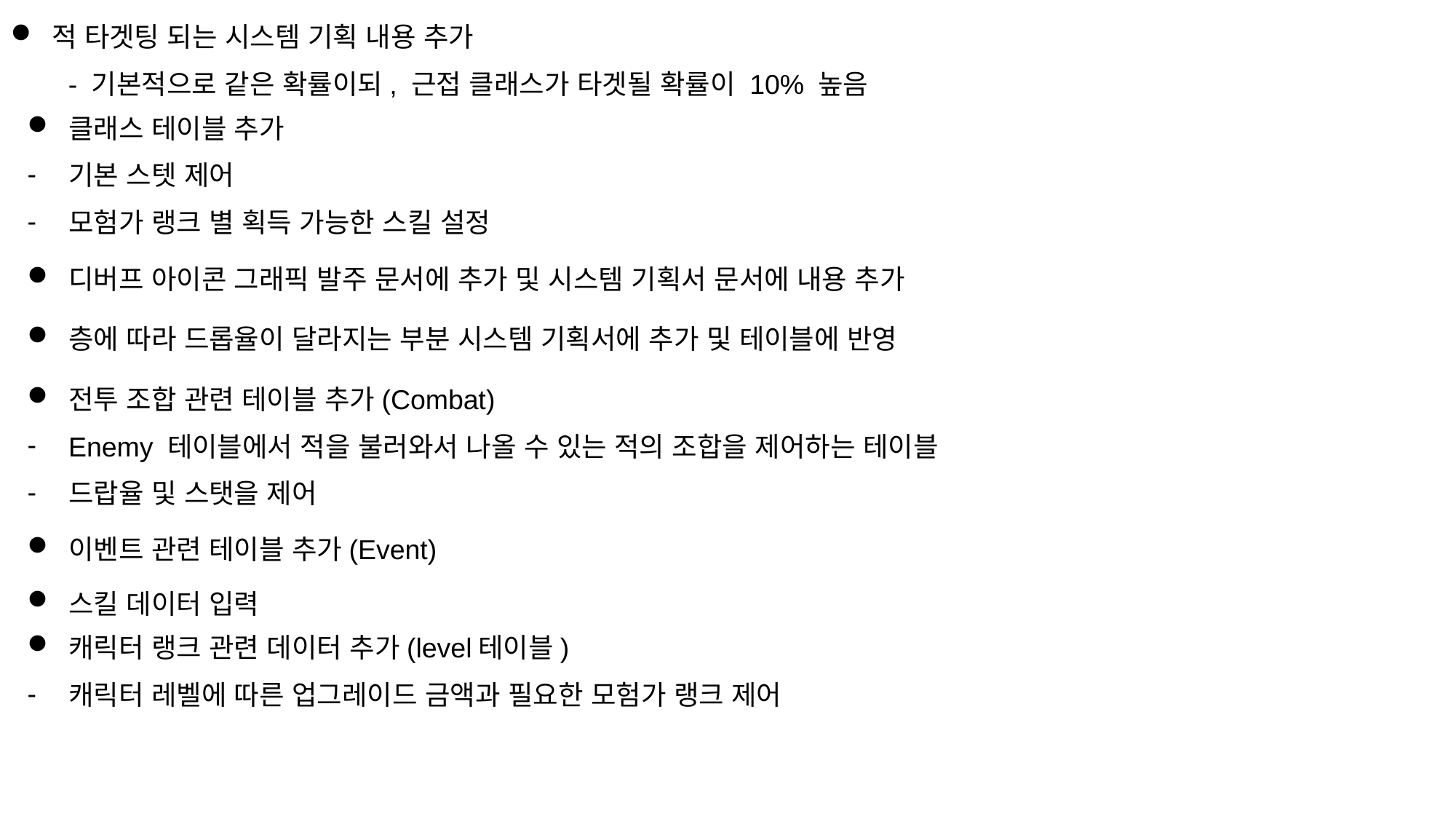

적 타겟팅 되는 시스템 기획 내용 추가
- 기본적으로 같은 확률이되, 근접 클래스가 타겟될 확률이 10% 높음
클래스 테이블 추가
기본 스텟 제어
모험가 랭크 별 획득 가능한 스킬 설정
디버프 아이콘 그래픽 발주 문서에 추가 및 시스템 기획서 문서에 내용 추가
층에 따라 드롭율이 달라지는 부분 시스템 기획서에 추가 및 테이블에 반영
전투 조합 관련 테이블 추가(Combat)
Enemy 테이블에서 적을 불러와서 나올 수 있는 적의 조합을 제어하는 테이블
드랍율 및 스탯을 제어
이벤트 관련 테이블 추가(Event)
스킬 데이터 입력
캐릭터 랭크 관련 데이터 추가(level테이블)
캐릭터 레벨에 따른 업그레이드 금액과 필요한 모험가 랭크 제어